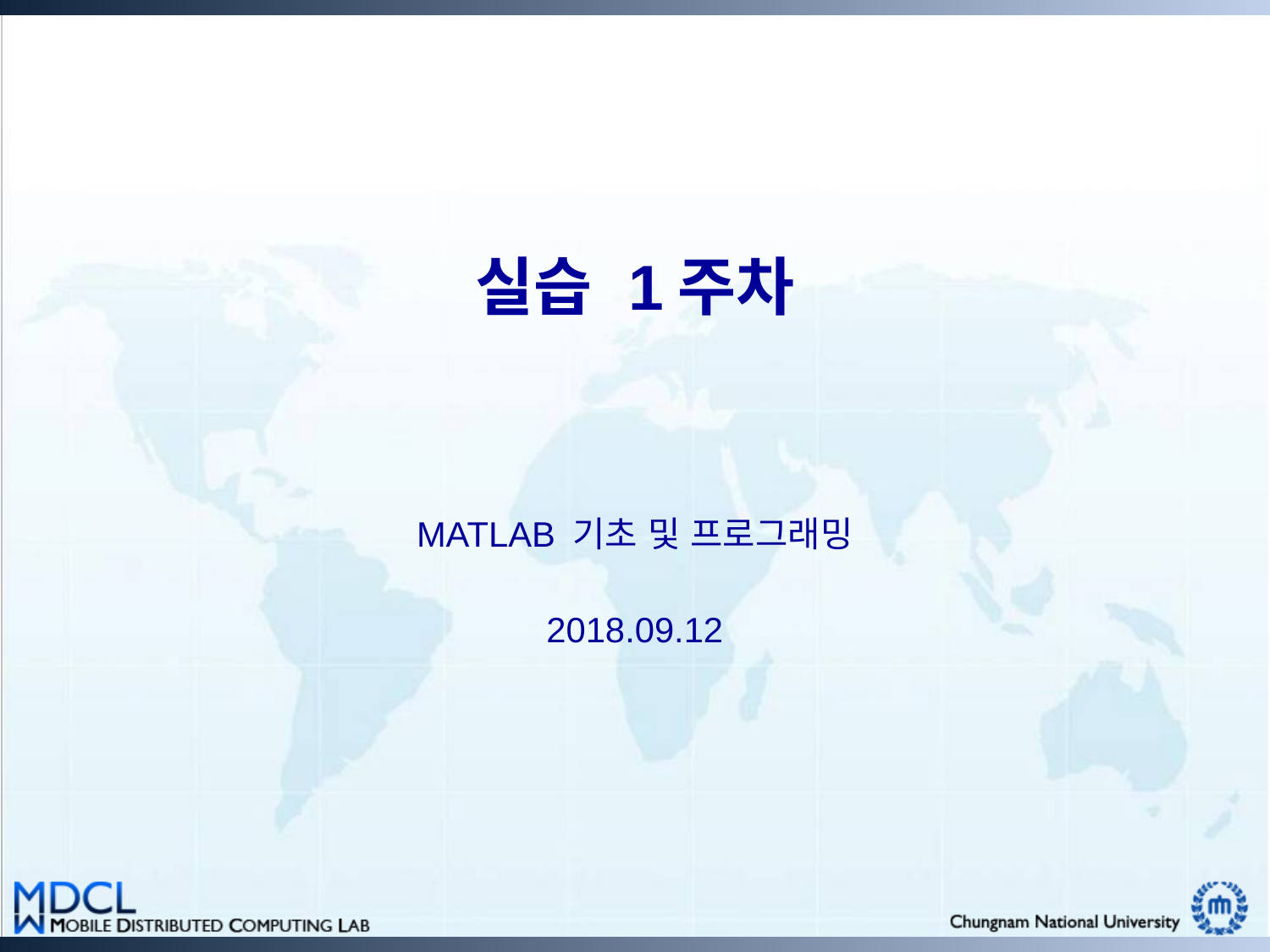

# 실습 1주차
MATLAB 기초 및 프로그래밍

2018.09.12